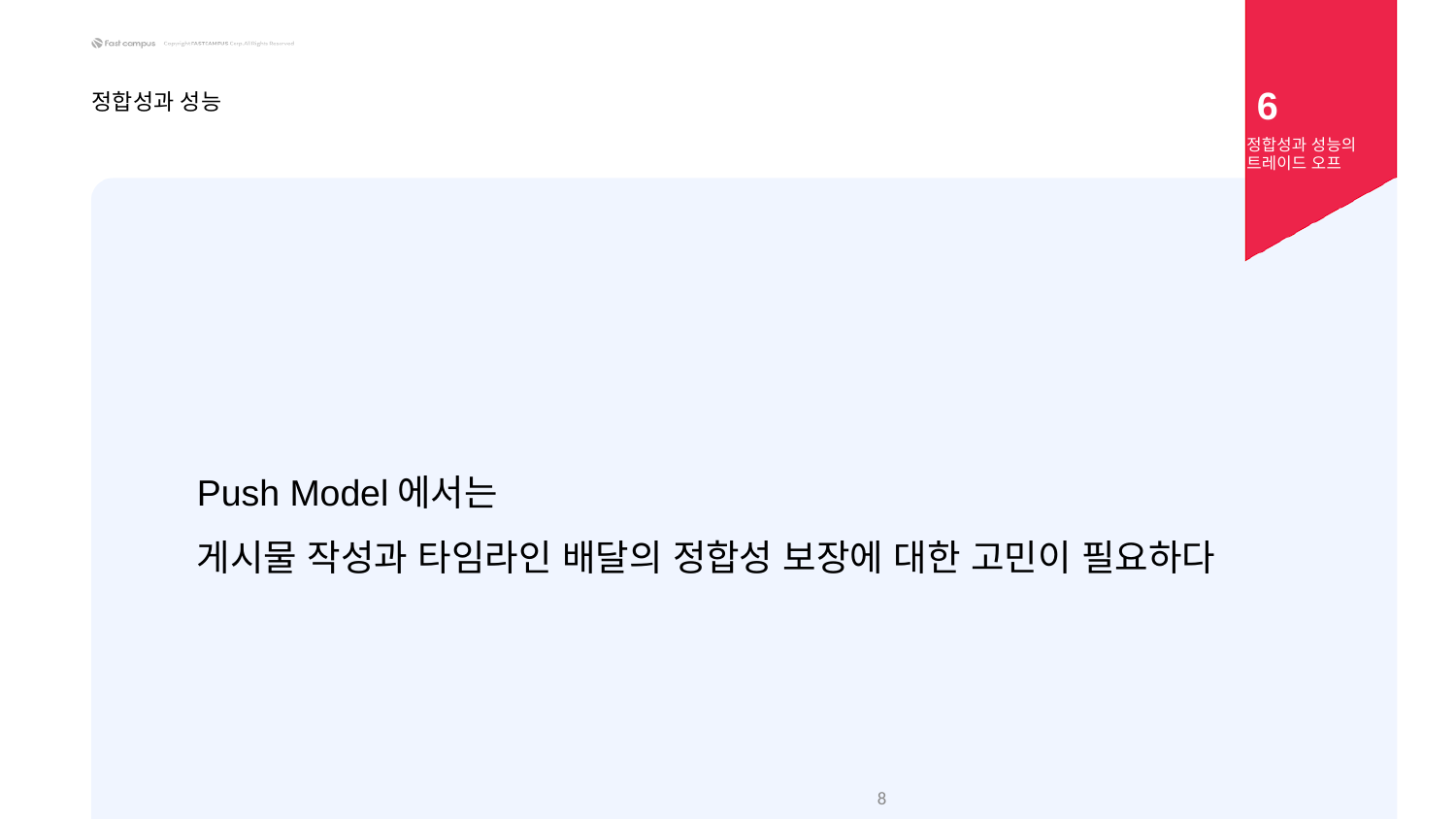

6
정합성과 성능

정합성과 성능의 트레이드 오프
Push Model에서는
게시물 작성과 타임라인 배달의 정합성 보장에 대한 고민이 필요하다
8